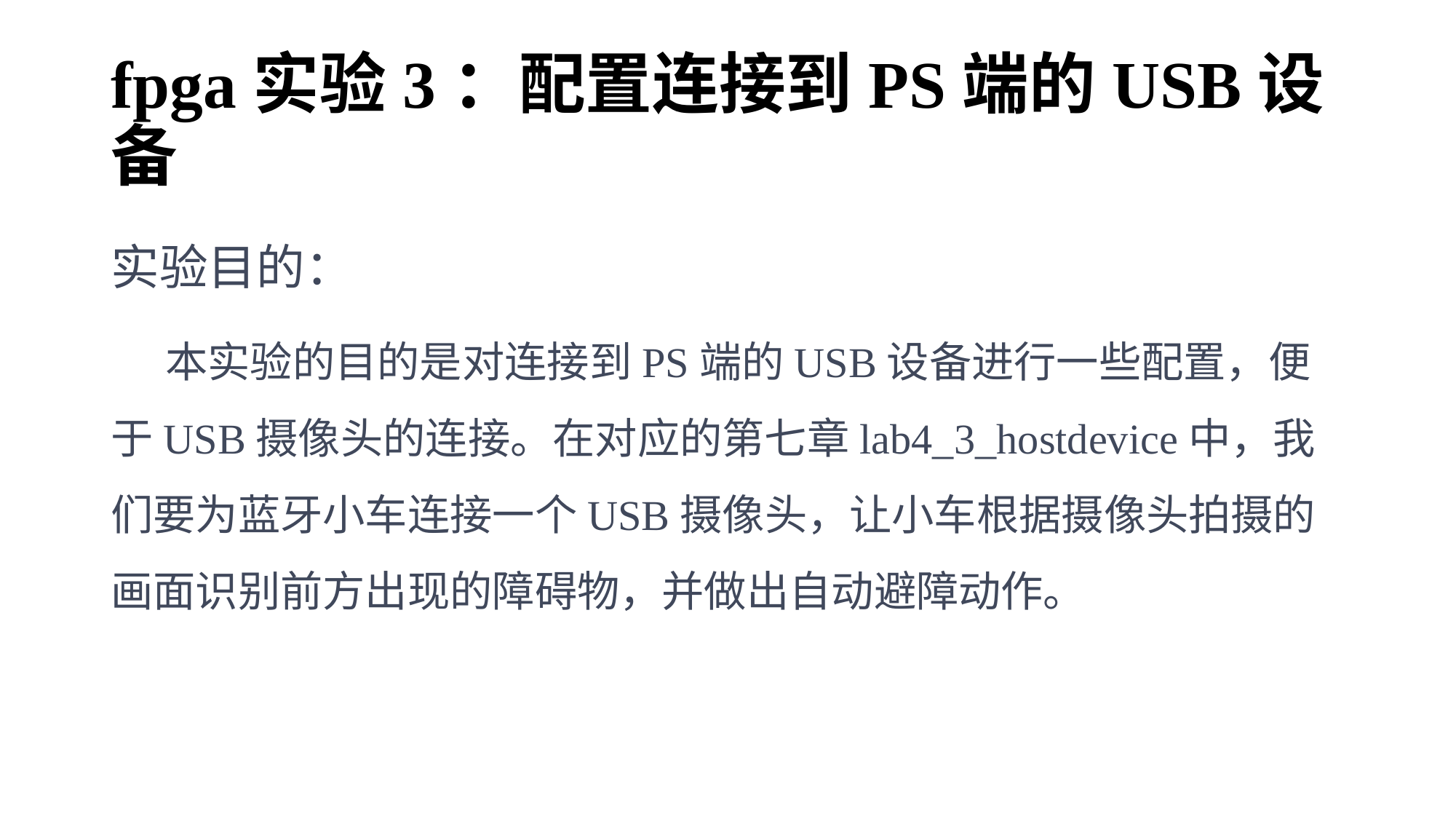

# fpga实验3：配置连接到PS端的USB设备
实验目的：
本实验的目的是对连接到PS端的USB设备进行一些配置，便于USB摄像头的连接。在对应的第七章lab4_3_hostdevice中，我们要为蓝牙小车连接一个USB摄像头，让小车根据摄像头拍摄的画面识别前方出现的障碍物，并做出自动避障动作。